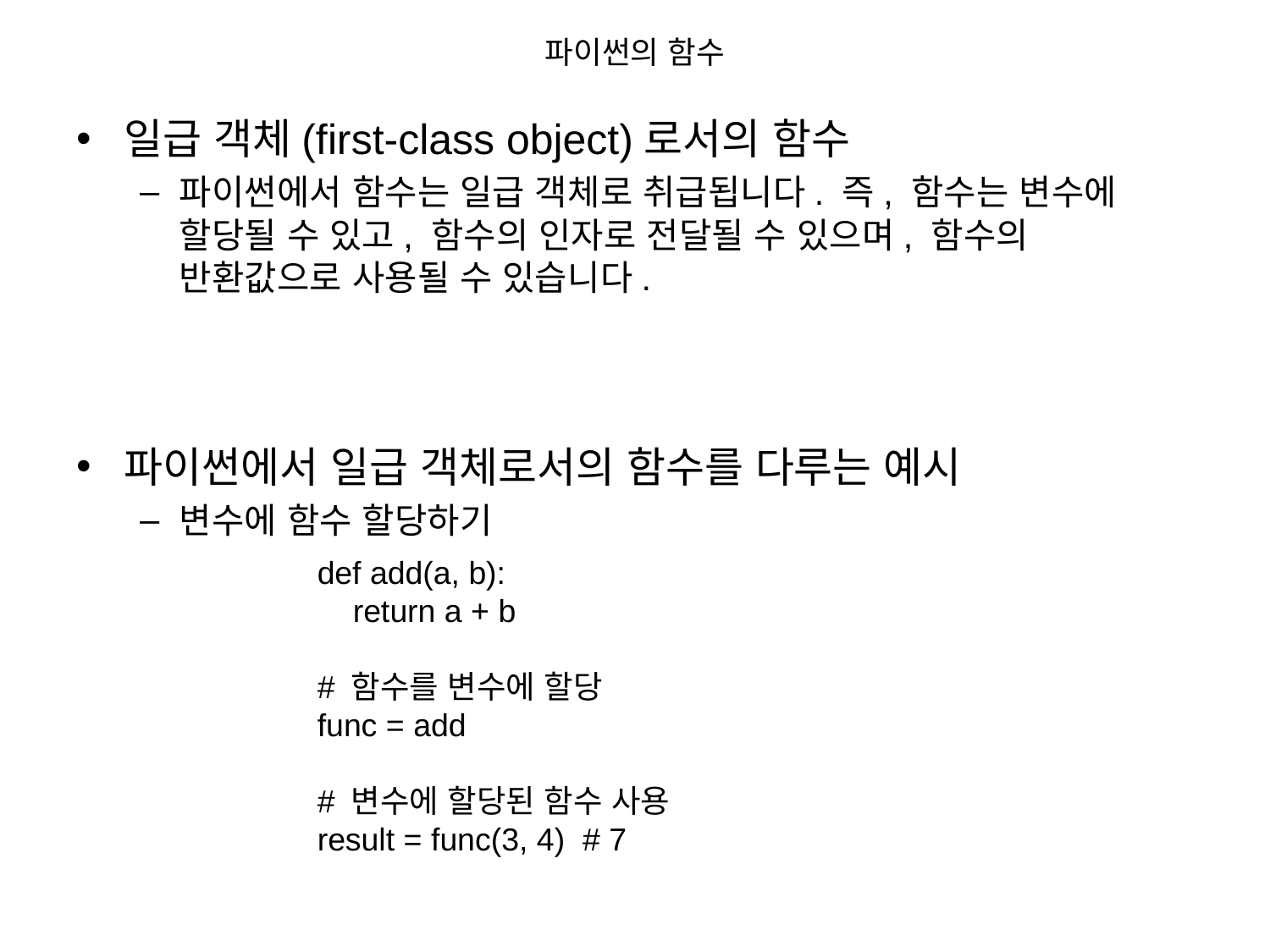

# 파이썬의 함수
일급 객체(first-class object)로서의 함수
파이썬에서 함수는 일급 객체로 취급됩니다. 즉, 함수는 변수에 할당될 수 있고, 함수의 인자로 전달될 수 있으며, 함수의 반환값으로 사용될 수 있습니다.

파이썬에서 일급 객체로서의 함수를 다루는 예시
변수에 함수 할당하기

def add(a, b):
    return a + b

# 함수를 변수에 할당
func = add

# 변수에 할당된 함수 사용
result = func(3, 4)  # 7